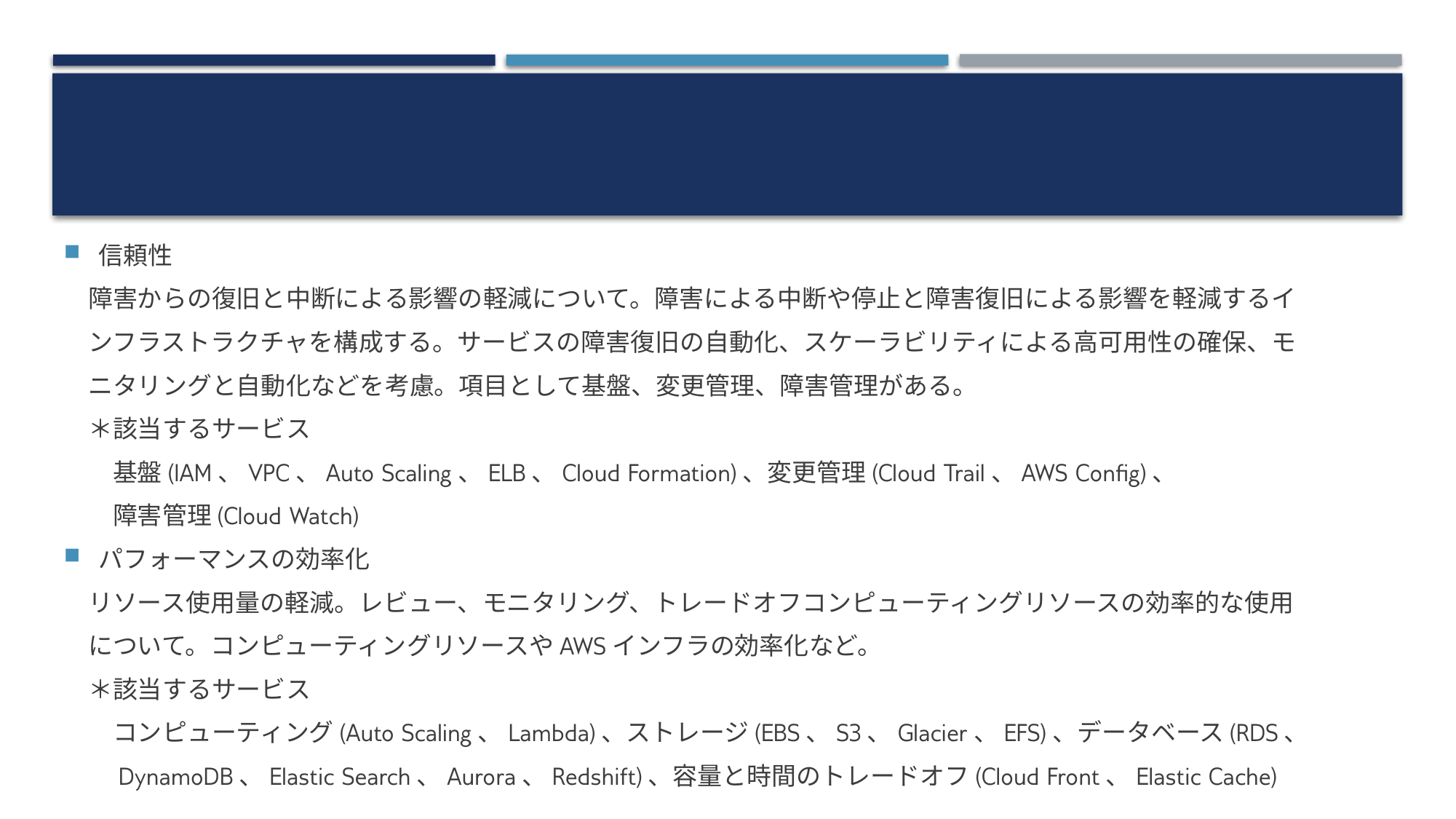

#
信頼性
　障害からの復旧と中断による影響の軽減について。障害による中断や停止と障害復旧による影響を軽減するイ
　ンフラストラクチャを構成する。サービスの障害復旧の自動化、スケーラビリティによる高可用性の確保、モ
　ニタリングと自動化などを考慮。項目として基盤、変更管理、障害管理がある。
　＊該当するサービス
　　基盤(IAM、VPC、Auto Scaling、ELB、Cloud Formation)、変更管理(Cloud Trail、AWS Config)、
　　障害管理(Cloud Watch)
パフォーマンスの効率化
　リソース使用量の軽減。レビュー、モニタリング、トレードオフコンピューティングリソースの効率的な使用
　について。コンピューティングリソースやAWSインフラの効率化など。
　＊該当するサービス
　　コンピューティング(Auto Scaling、Lambda)、ストレージ(EBS、S3、Glacier、EFS)、データベース(RDS、
　　DynamoDB、Elastic Search、Aurora、Redshift)、容量と時間のトレードオフ(Cloud Front、Elastic Cache)